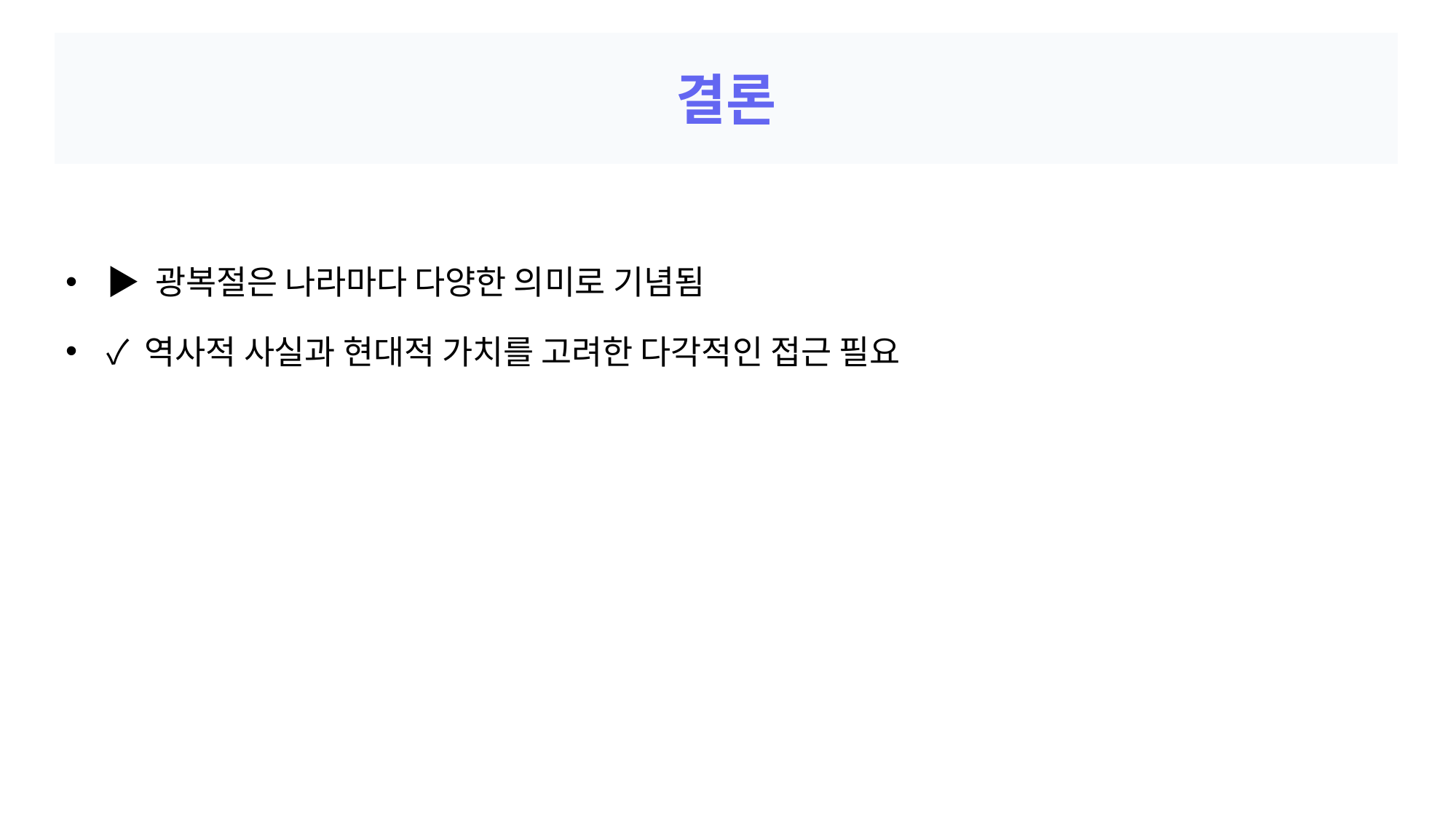

# 결론

▶ 광복절은 나라마다 다양한 의미로 기념됨
✓ 역사적 사실과 현대적 가치를 고려한 다각적인 접근 필요